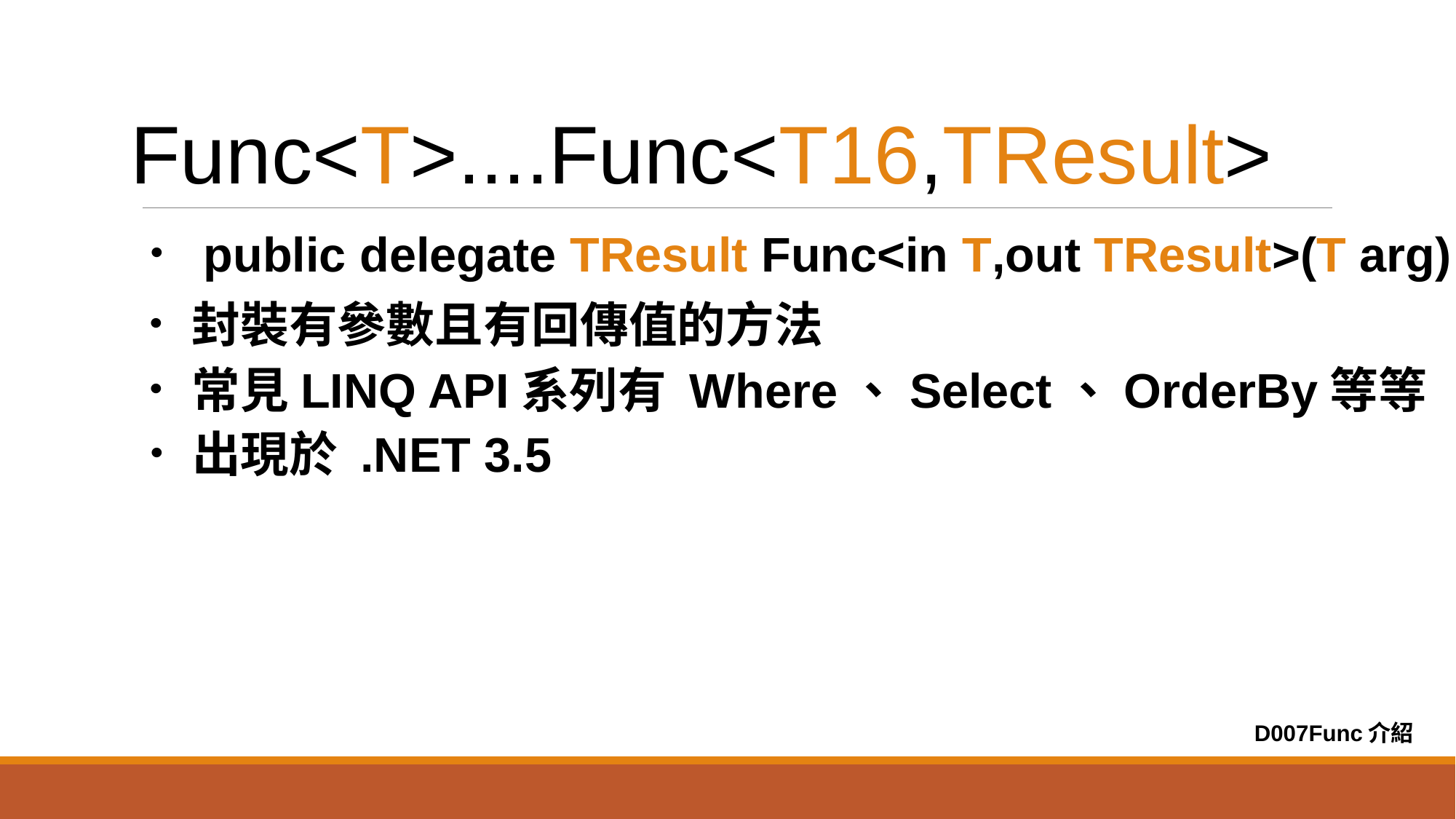

Func<T>....Func<T16,TResult>
． public delegate TResult Func<in T,out TResult>(T arg);
． 封裝有參數且有回傳值的方法
． 常見LINQ API系列有 Where、Select、OrderBy等等
． 出現於 .NET 3.5
D007Func介紹